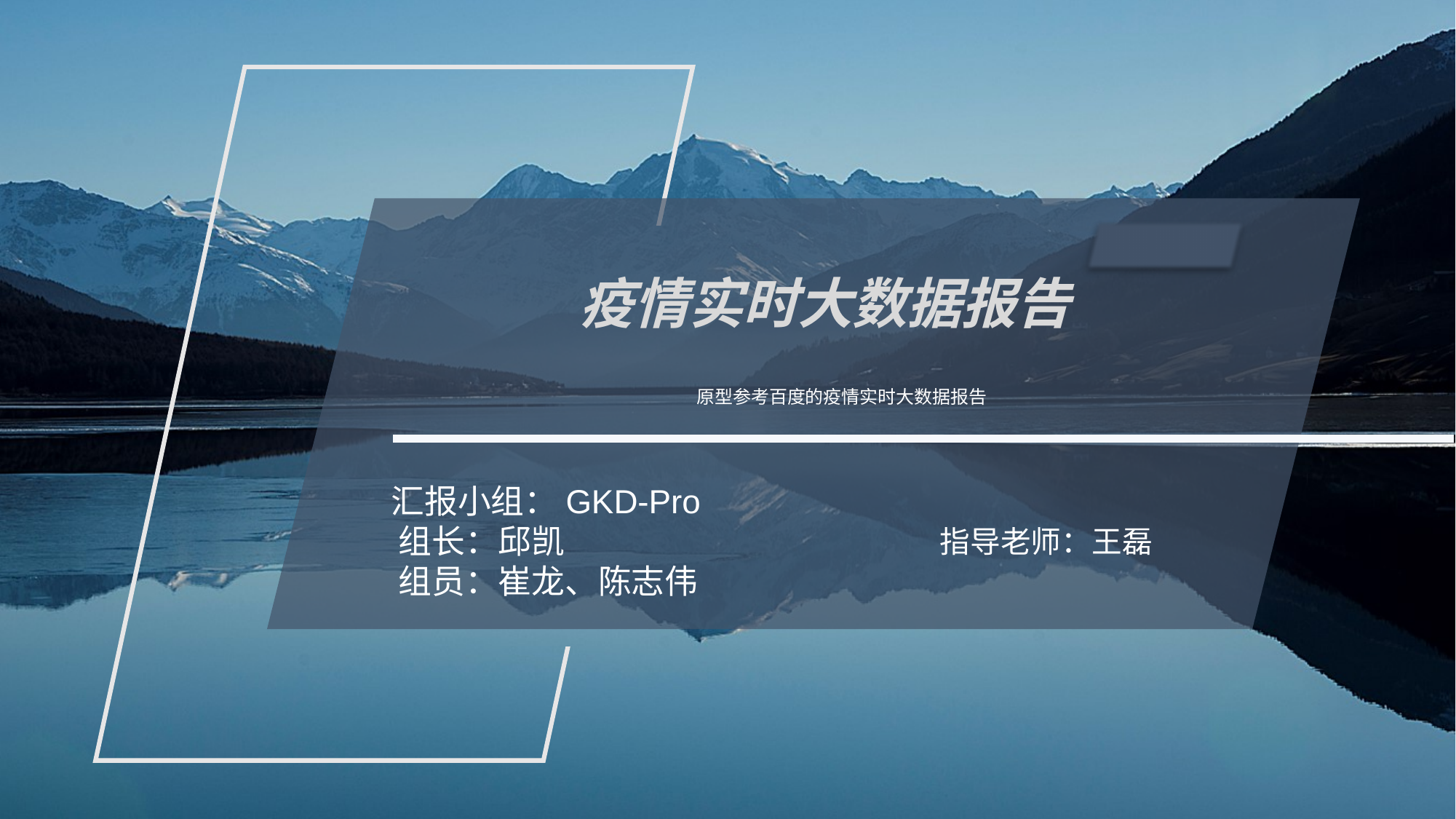

疫情实时大数据报告
 汇报小组：GKD-Pro
  组长：邱凯
  组员：崔龙、陈志伟

原型参考百度的疫情实时大数据报告
指导老师：王磊